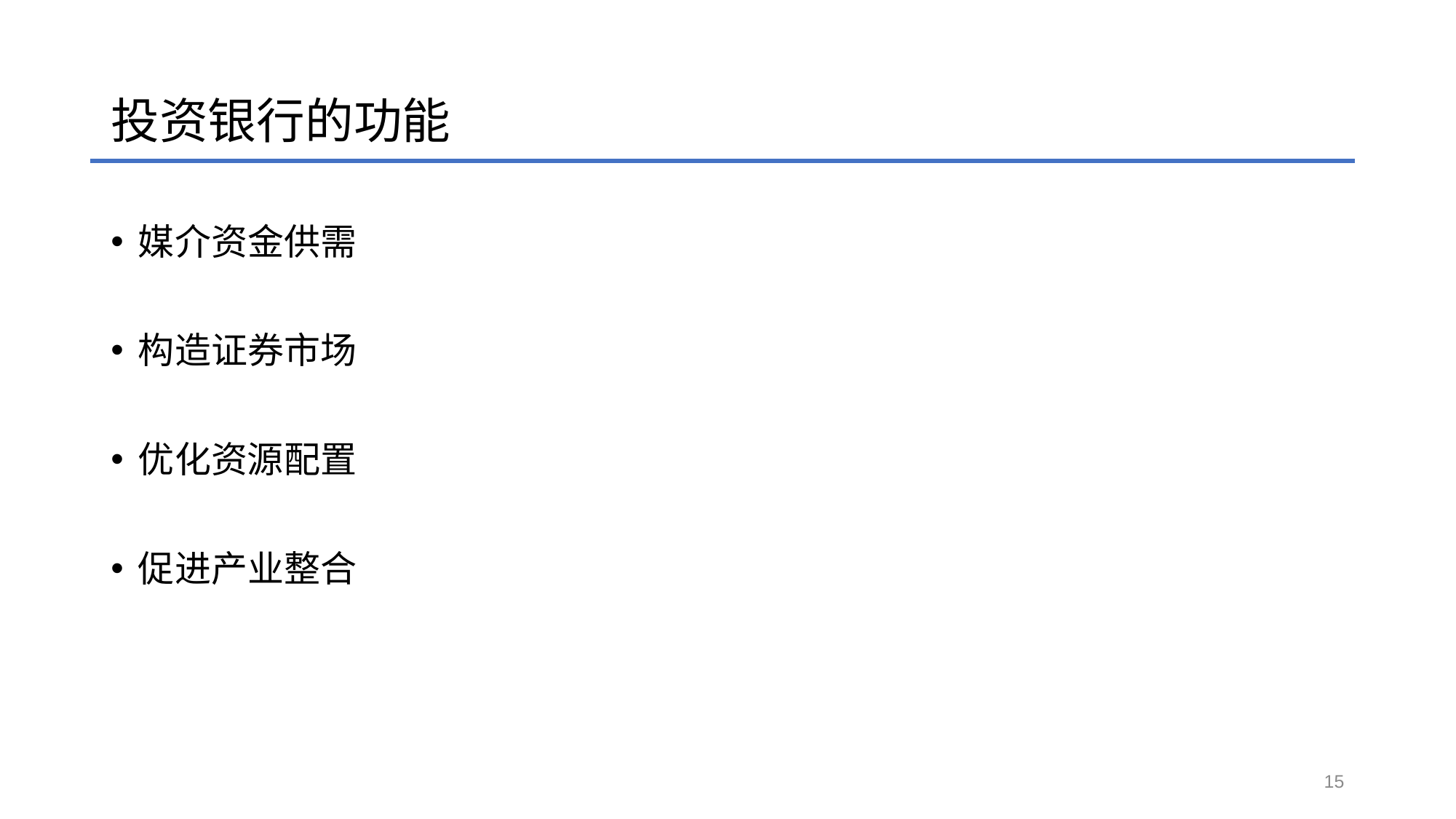

# 投资银行的功能
媒介资金供需

构造证券市场

优化资源配置

促进产业整合
15